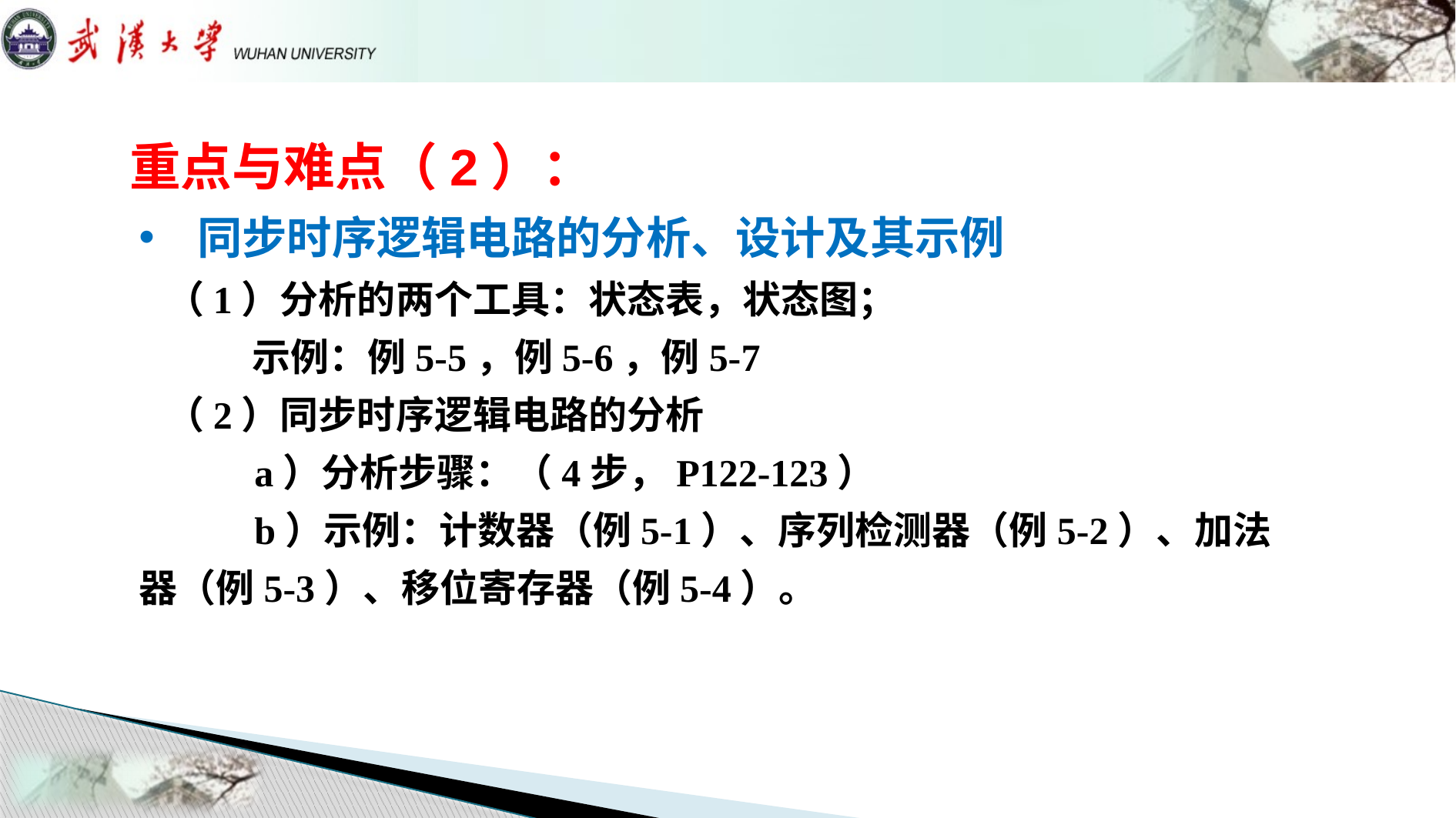

# 重点与难点（2）：
  同步时序逻辑电路的分析、设计及其示例
  （1）分析的两个工具：状态表，状态图；
            示例：例5-5，例5-6，例5-7
  （2）同步时序逻辑电路的分析
            a）分析步骤：（4步，P122-123）
            b）示例：计数器（例5-1）、序列检测器（例5-2）、加法器（例5-3）、移位寄存器（例5-4）。